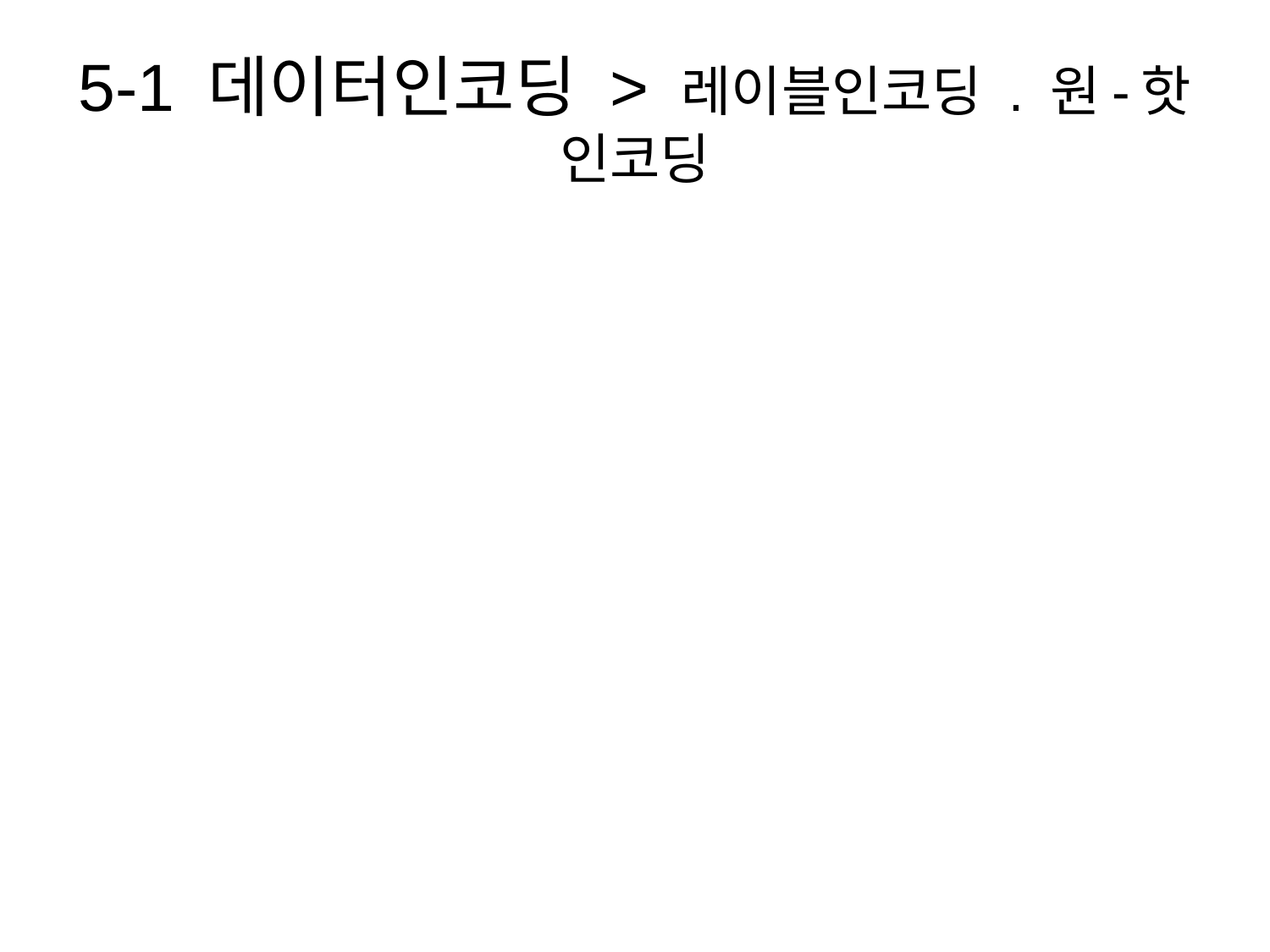

# 5-1 데이터인코딩 > 레이블인코딩 . 원-핫 인코딩